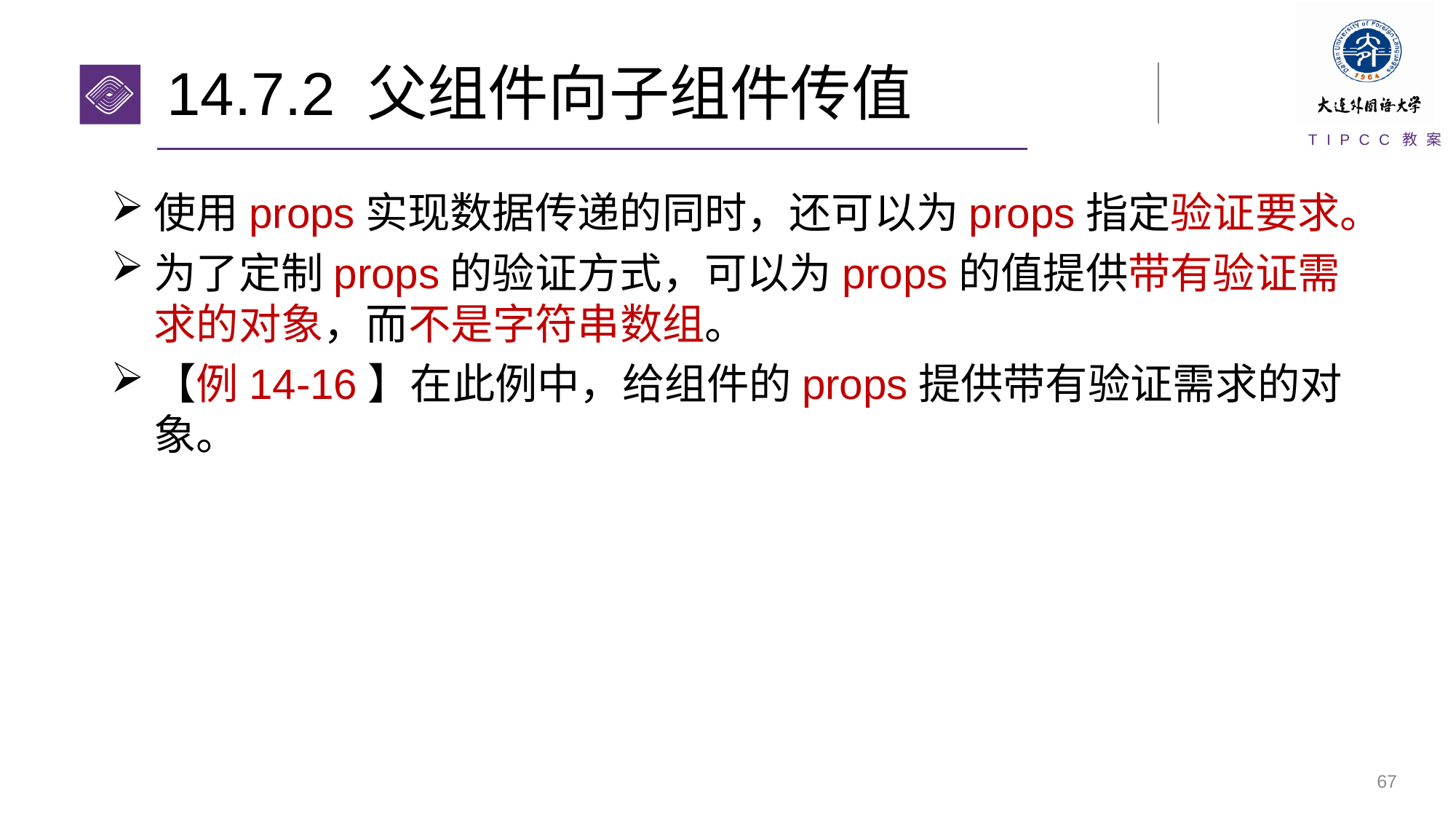

# 14.7.2 父组件向子组件传值
使用props实现数据传递的同时，还可以为props指定验证要求。
为了定制props的验证方式，可以为props的值提供带有验证需求的对象，而不是字符串数组。
【例14-16】在此例中，给组件的props提供带有验证需求的对象。

67